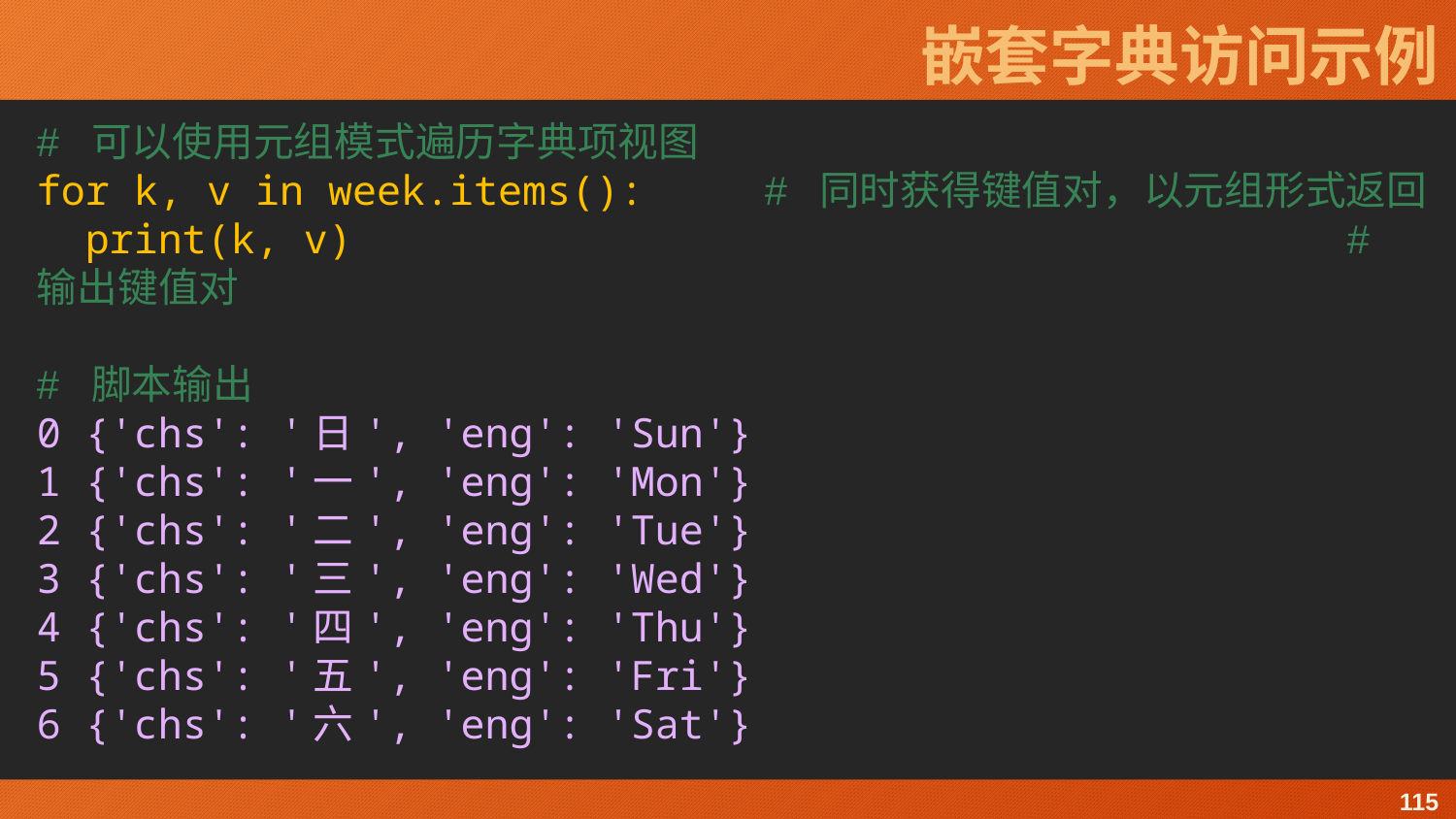

# 嵌套字典访问示例
#  可以使用元组模式遍历字典项视图
for k, v in week.items():	#  同时获得键值对，以元组形式返回
  print(k, v)							#  输出键值对

#  脚本输出
0 {'chs': '日', 'eng': 'Sun'}
1 {'chs': '一', 'eng': 'Mon'}
2 {'chs': '二', 'eng': 'Tue'}
3 {'chs': '三', 'eng': 'Wed'}
4 {'chs': '四', 'eng': 'Thu'}
5 {'chs': '五', 'eng': 'Fri'}
6 {'chs': '六', 'eng': 'Sat'}
115